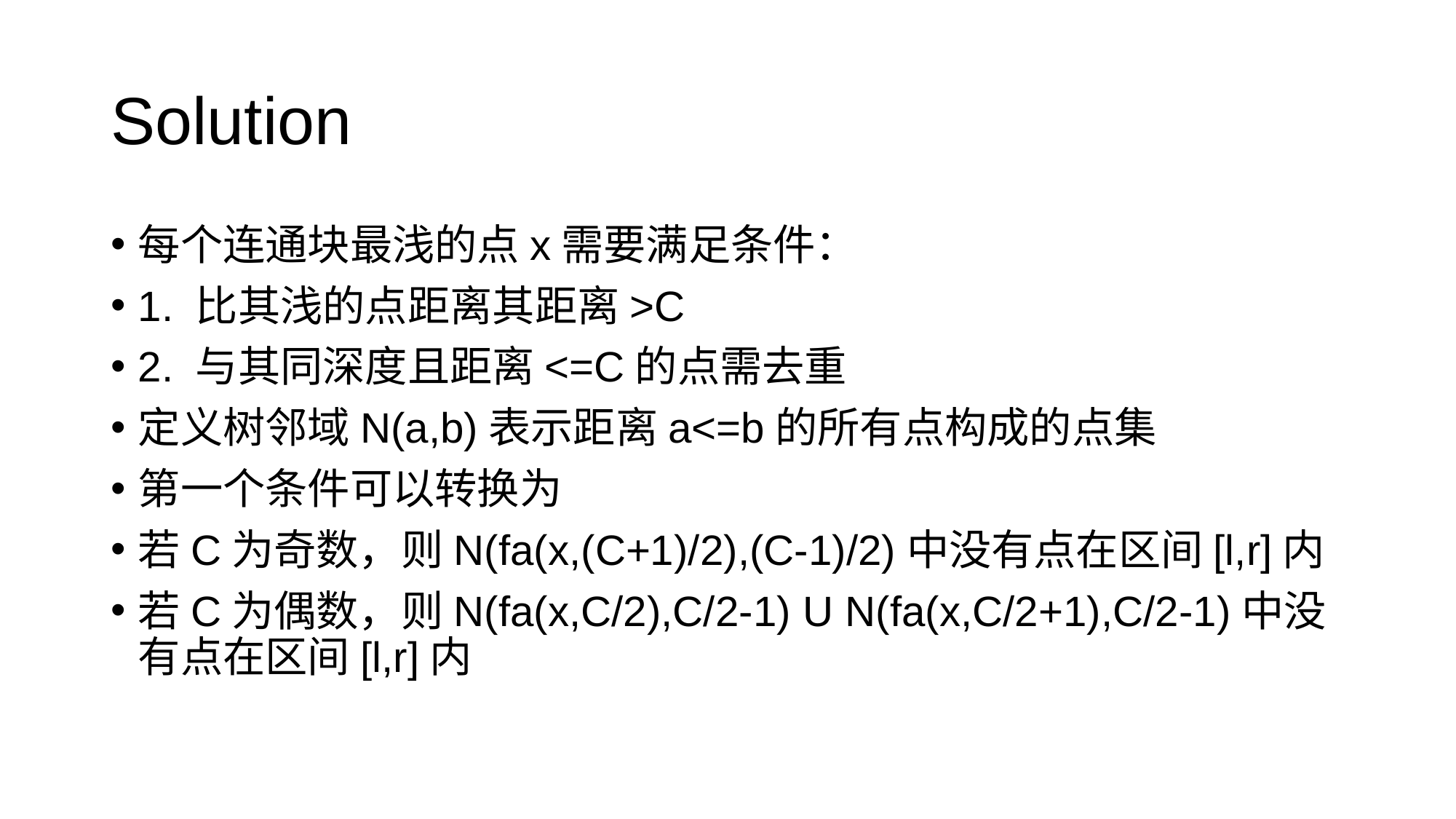

# Solution
每个连通块最浅的点x需要满足条件：
1. 比其浅的点距离其距离>C
2. 与其同深度且距离<=C的点需去重
定义树邻域N(a,b)表示距离a<=b的所有点构成的点集
第一个条件可以转换为
若C为奇数，则N(fa(x,(C+1)/2),(C-1)/2)中没有点在区间[l,r]内
若C为偶数，则N(fa(x,C/2),C/2-1) U N(fa(x,C/2+1),C/2-1)中没有点在区间[l,r]内